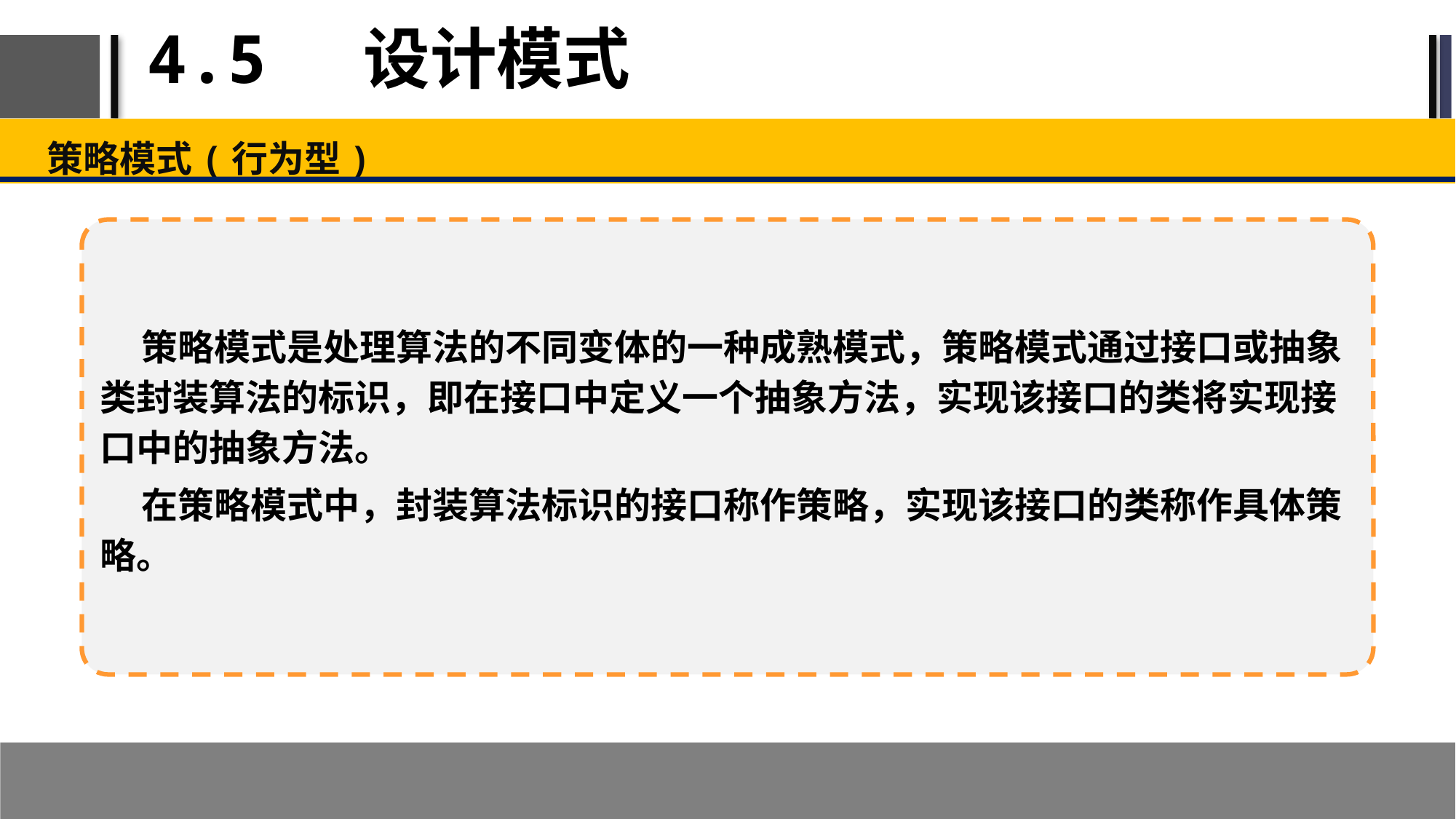

# 4.5  设计模式

策略模式(行为型)

    策略模式是处理算法的不同变体的一种成熟模式，策略模式通过接口或抽象类封装算法的标识，即在接口中定义一个抽象方法，实现该接口的类将实现接口中的抽象方法。
    在策略模式中，封装算法标识的接口称作策略，实现该接口的类称作具体策略。